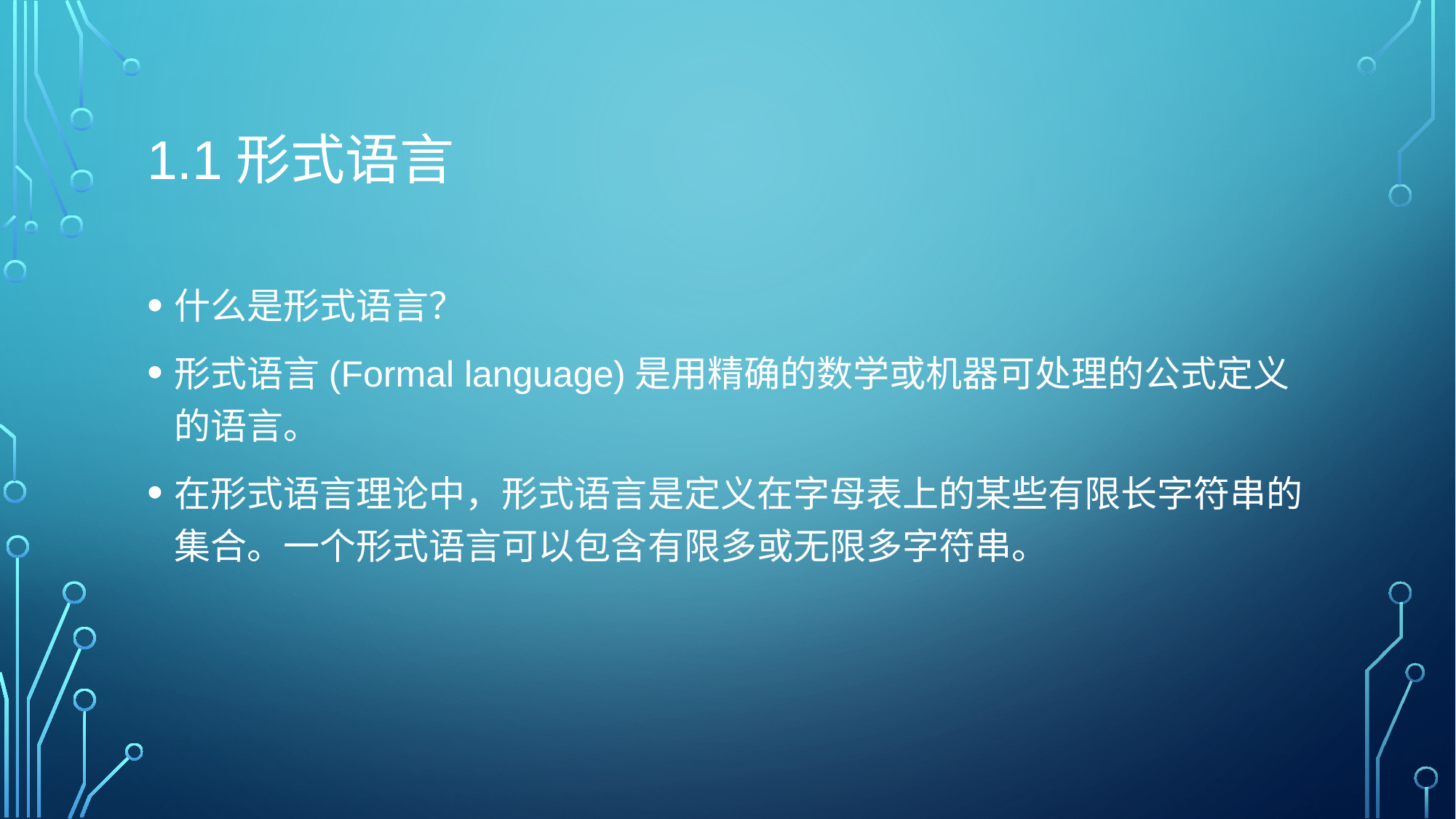

# 1.1形式语言
什么是形式语言？
形式语言(Formal language)是用精确的数学或机器可处理的公式定义的语言。
在形式语言理论中，形式语言是定义在字母表上的某些有限长字符串的集合。一个形式语言可以包含有限多或无限多字符串。